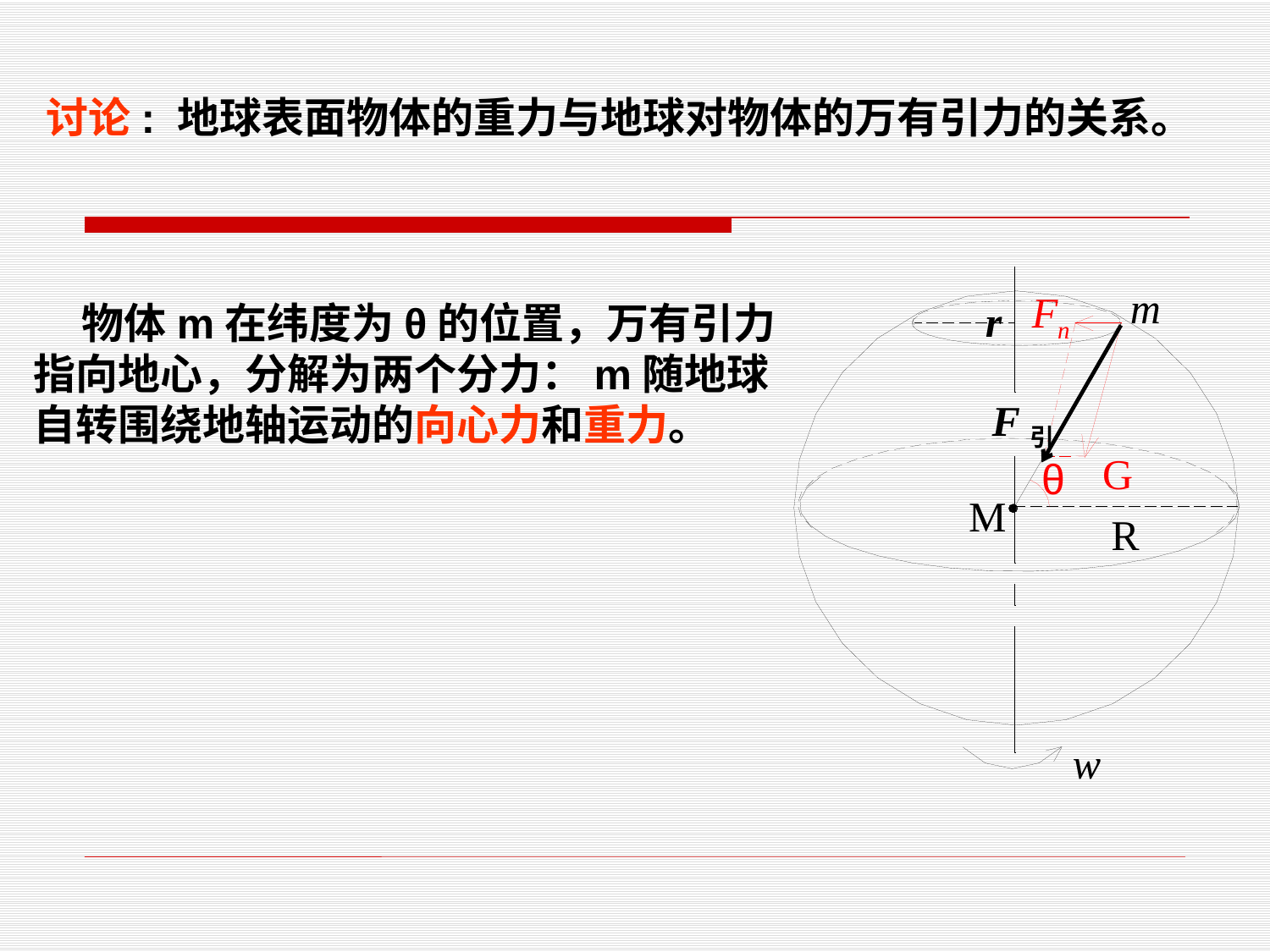

讨论: 地球表面物体的重力与地球对物体的万有引力的关系。

m

r

G

M

R

w

Fn

F引

θ
    物体m在纬度为θ的位置，万有引力指向地心，分解为两个分力：m随地球自转围绕地轴运动的向心力和重力。